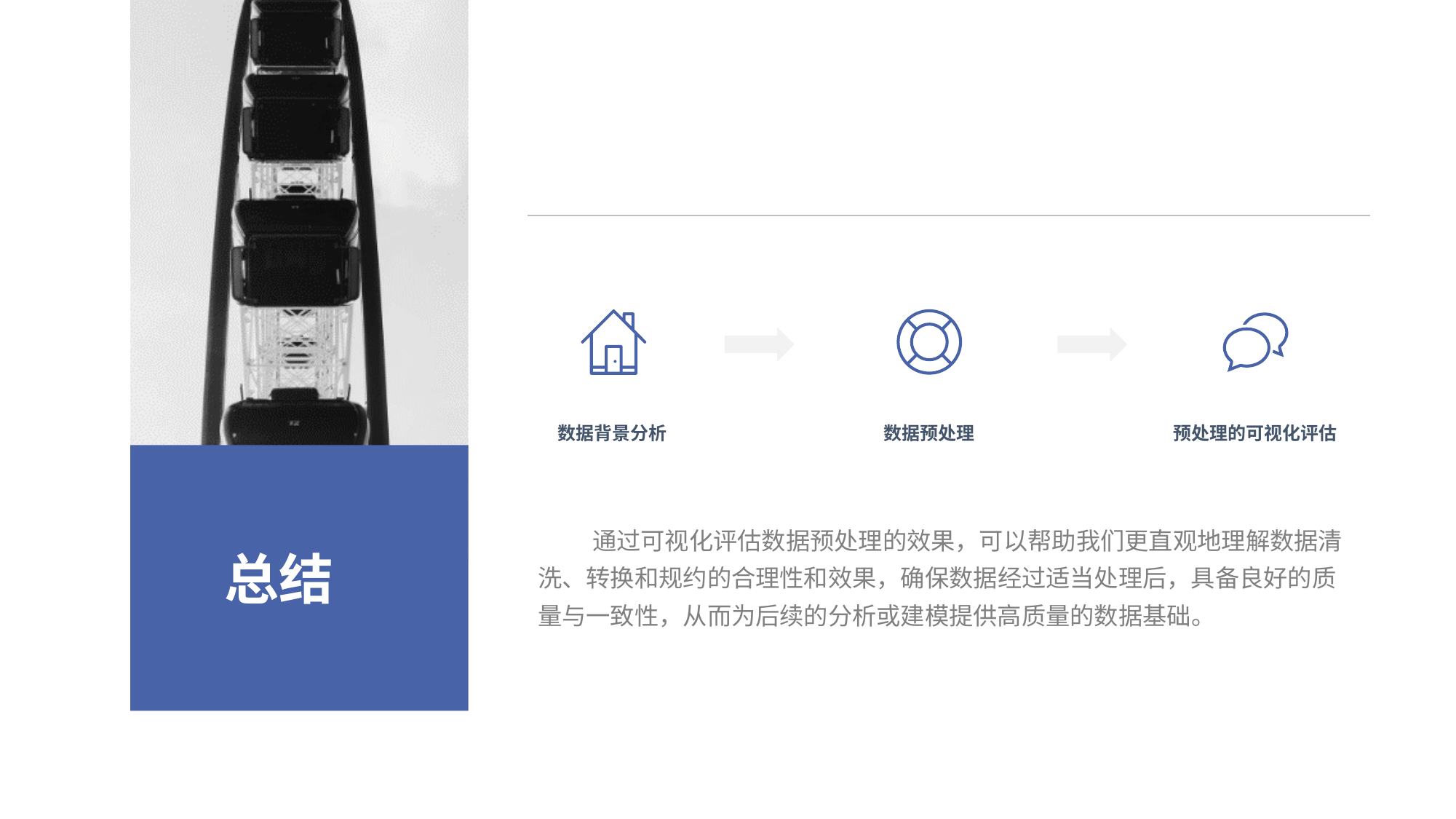

数据背景分析
数据预处理
预处理的可视化评估

通过可视化评估数据预处理的效果，可以帮助我们更直观地理解数据清洗、转换和规约的合理性和效果，确保数据经过适当处理后，具备良好的质量与一致性，从而为后续的分析或建模提供高质量的数据基础。
总结